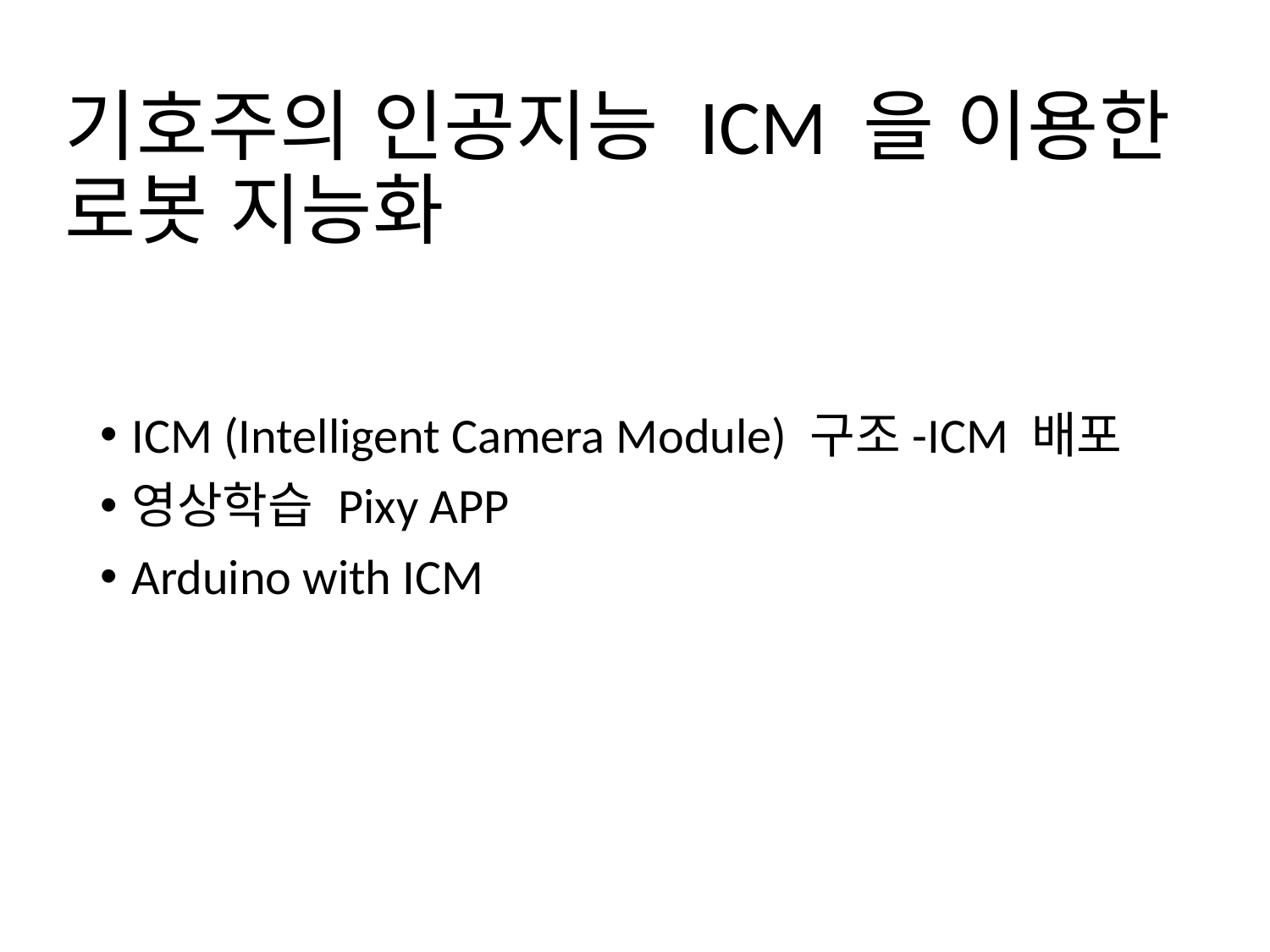

# 기호주의 인공지능 ICM 을 이용한 로봇 지능화
ICM (Intelligent Camera Module) 구조-ICM 배포
영상학습 Pixy APP
Arduino with ICM